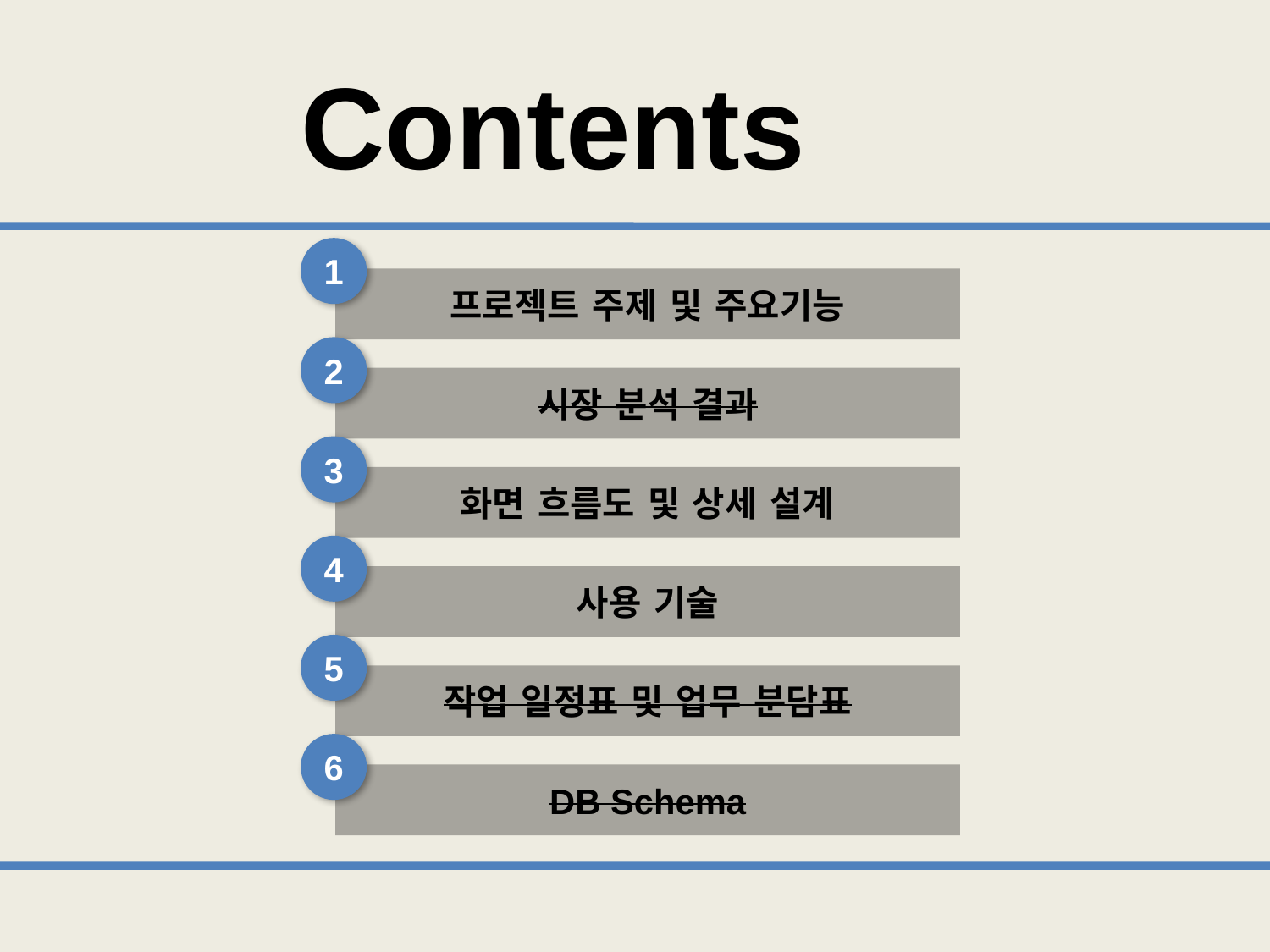

Contents

1
프로젝트 주제 및 주요기능
2
시장 분석 결과
3
화면 흐름도 및 상세 설계
4
사용 기술
5
작업 일정표 및 업무 분담표
6
DB Schema